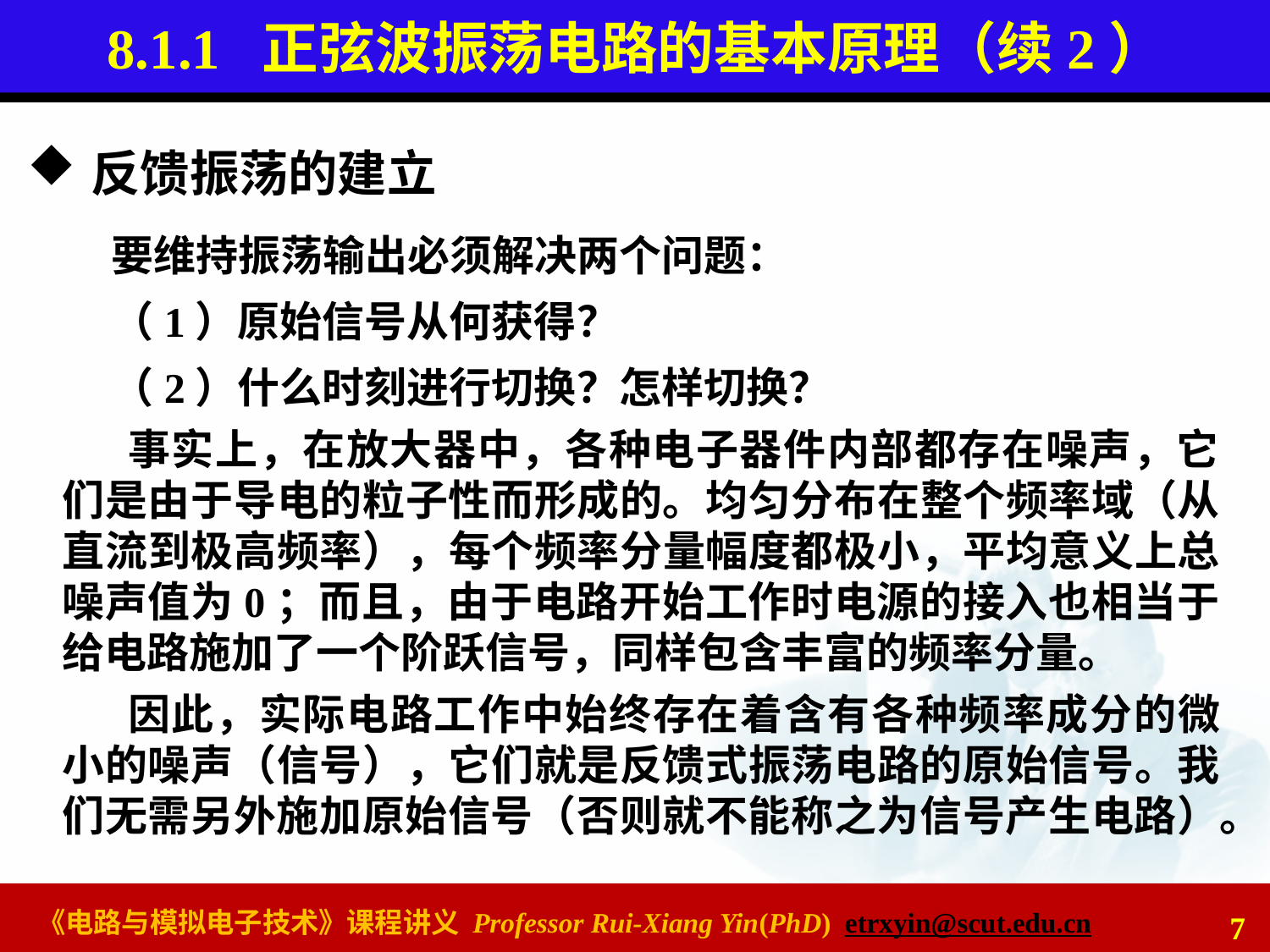

# 8.1.1  正弦波振荡电路的基本原理（续2）
反馈振荡的建立
要维持振荡输出必须解决两个问题：
（1）原始信号从何获得？
（2）什么时刻进行切换？怎样切换？
事实上，在放大器中，各种电子器件内部都存在噪声，它们是由于导电的粒子性而形成的。均匀分布在整个频率域（从直流到极高频率），每个频率分量幅度都极小，平均意义上总噪声值为0；而且，由于电路开始工作时电源的接入也相当于给电路施加了一个阶跃信号，同样包含丰富的频率分量。
因此，实际电路工作中始终存在着含有各种频率成分的微小的噪声（信号），它们就是反馈式振荡电路的原始信号。我们无需另外施加原始信号（否则就不能称之为信号产生电路）。
7